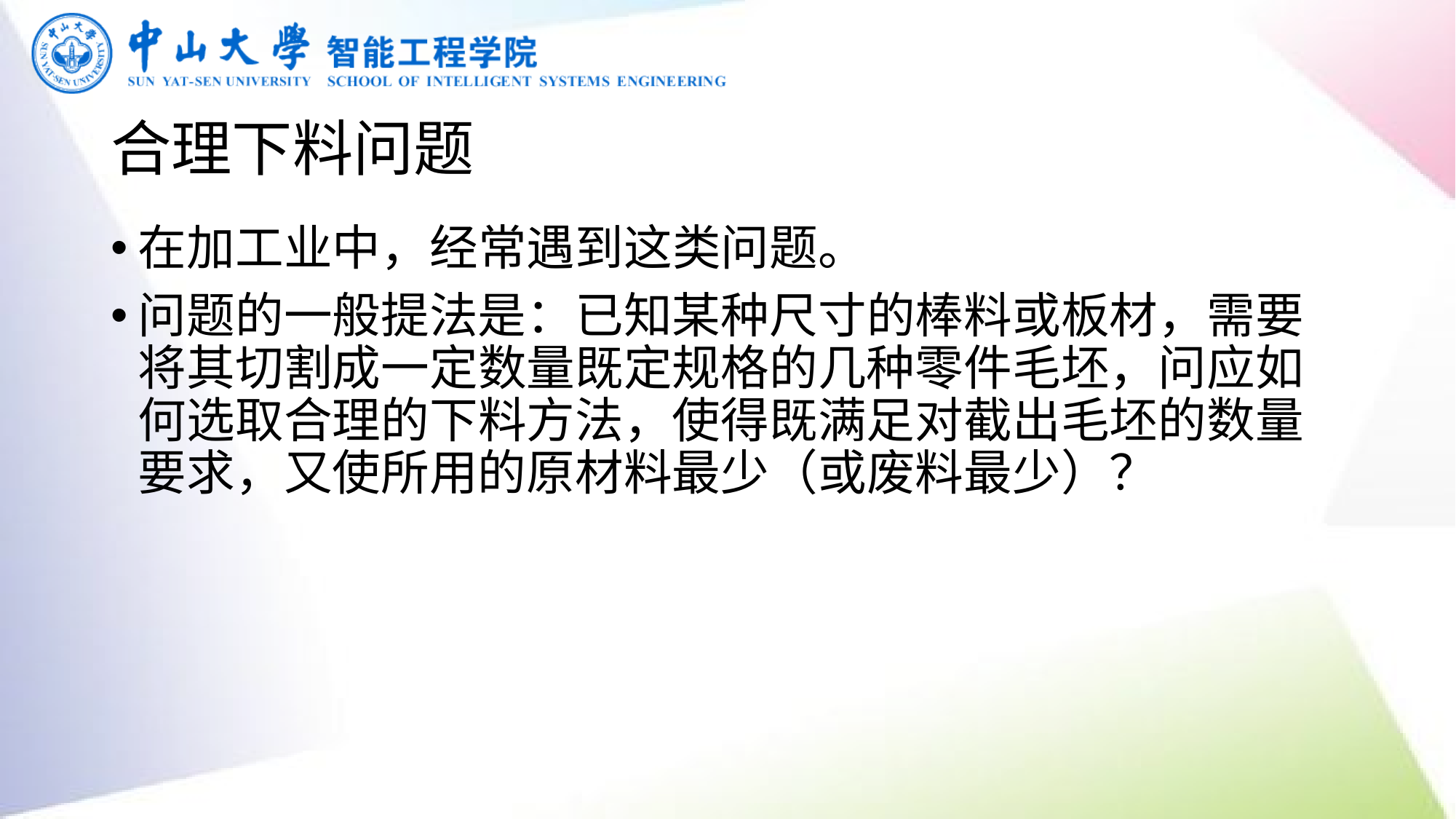

# 合理下料问题
在加工业中，经常遇到这类问题。
问题的一般提法是：已知某种尺寸的棒料或板材，需要将其切割成一定数量既定规格的几种零件毛坯，问应如何选取合理的下料方法，使得既满足对截出毛坯的数量要求，又使所用的原材料最少（或废料最少）？